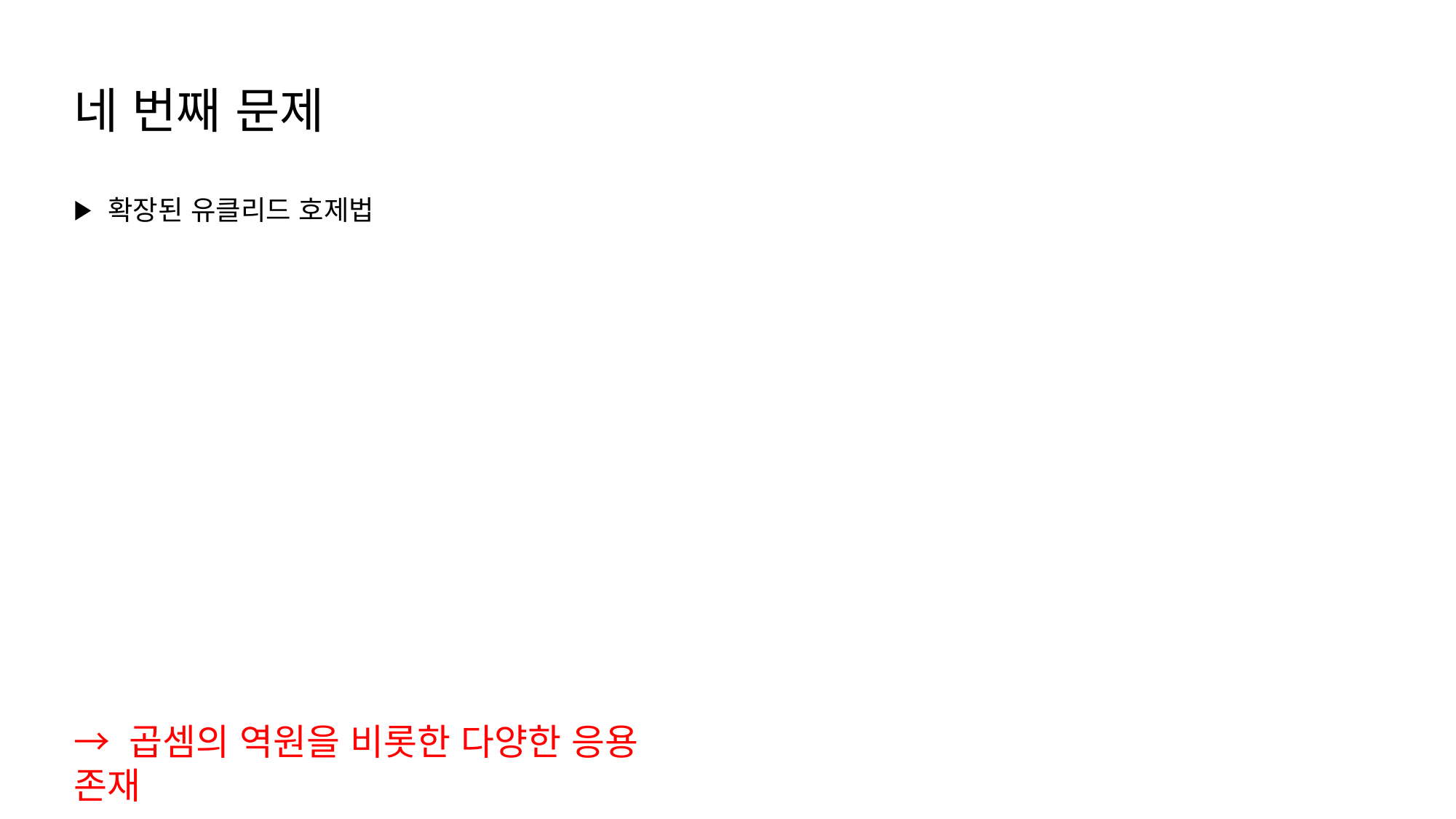

네 번째 문제
확장된 유클리드 호제법
→ 곱셈의 역원을 비롯한 다양한 응용 존재